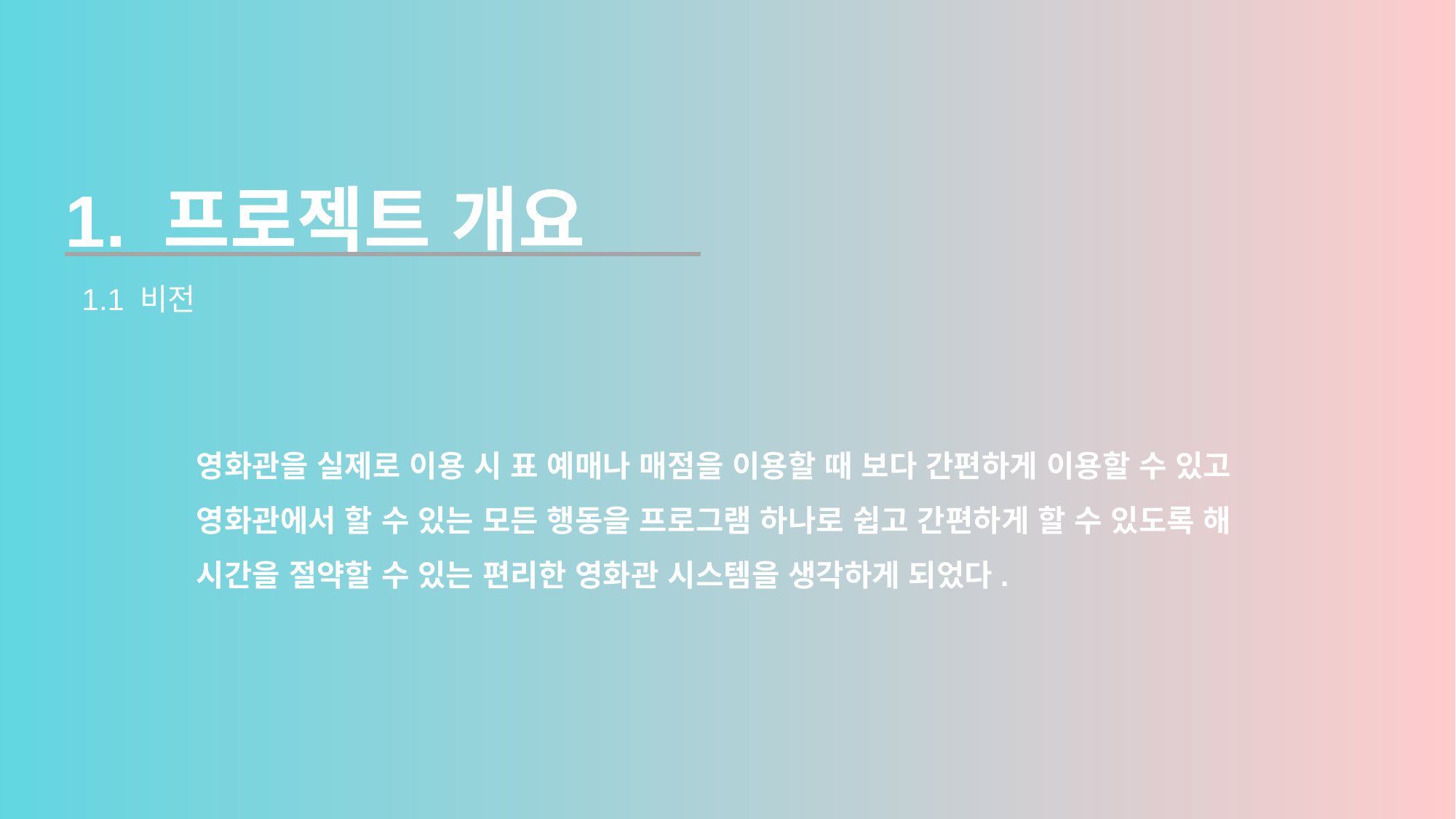

1. 프로젝트 개요
1.1 비전
1. 프로젝트 개요
  1.1 비전

영화관을 실제로 이용 시 표 예매나 매점을 이용할 때보다 간편하게 이용할 수 있고 예매부터 주차장 이용까지 영화관에서 할 수 있는 모든 행동을 한 프로그램으로 쉽고 간편하게 할 수 있도록 해 시간을 절약할 수 있는 편리한 영화관 시스템을 생각하게 되었다.
영화관을 실제로 이용 시 표 예매나 매점을 이용할 때 보다 간편하게 이용할 수 있고 영화관에서 할 수 있는 모든 행동을 프로그램 하나로 쉽고 간편하게 할 수 있도록 해 시간을 절약할 수 있는 편리한 영화관 시스템을 생각하게 되었다.